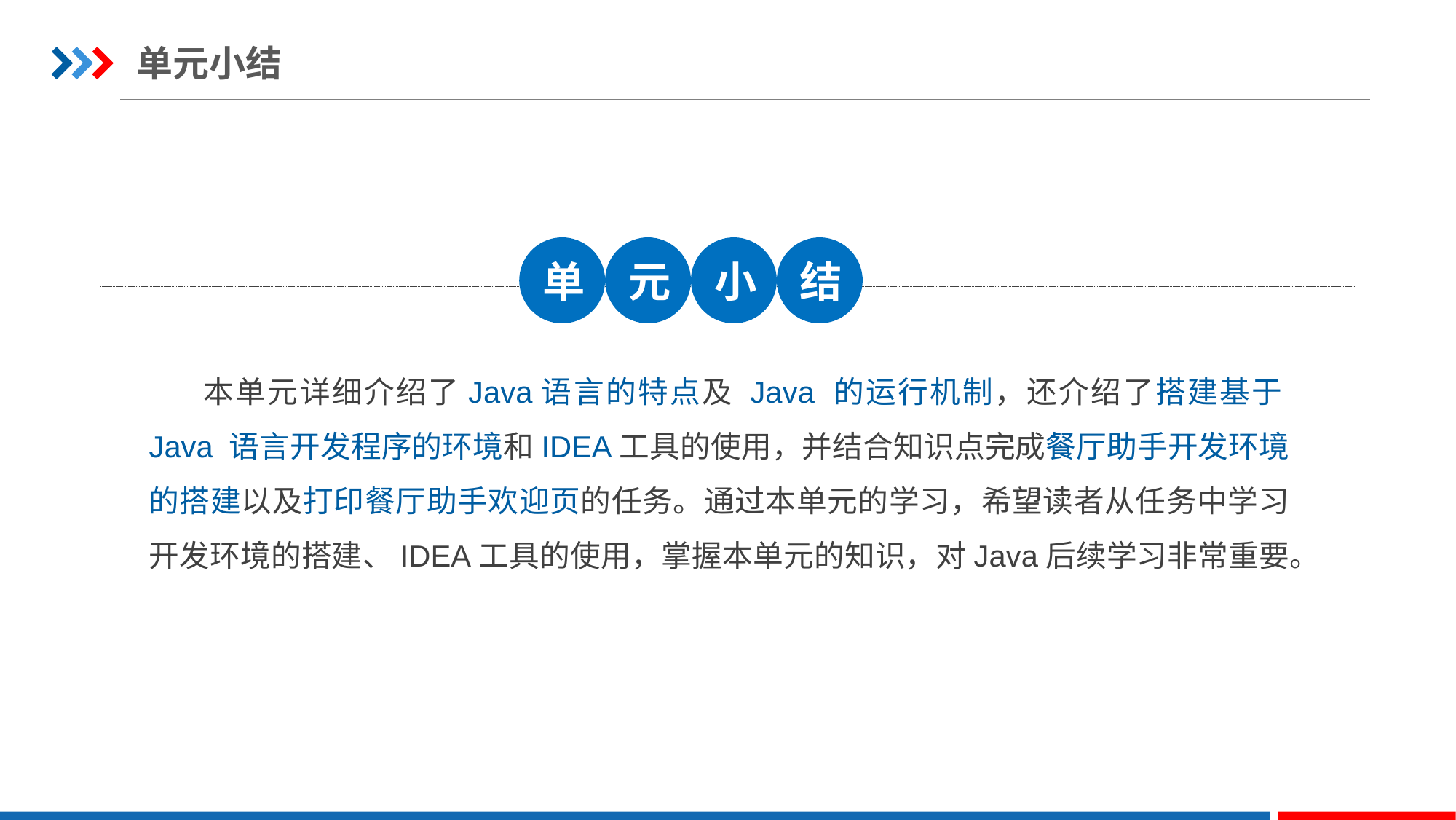

单元小结
单
元
小
结

本单元详细介绍了Java语言的特点及 Java 的运行机制，还介绍了搭建基于Java 语言开发程序的环境和IDEA工具的使用，并结合知识点完成餐厅助手开发环境的搭建以及打印餐厅助手欢迎页的任务。通过本单元的学习，希望读者从任务中学习开发环境的搭建、IDEA工具的使用，掌握本单元的知识，对Java后续学习非常重要。